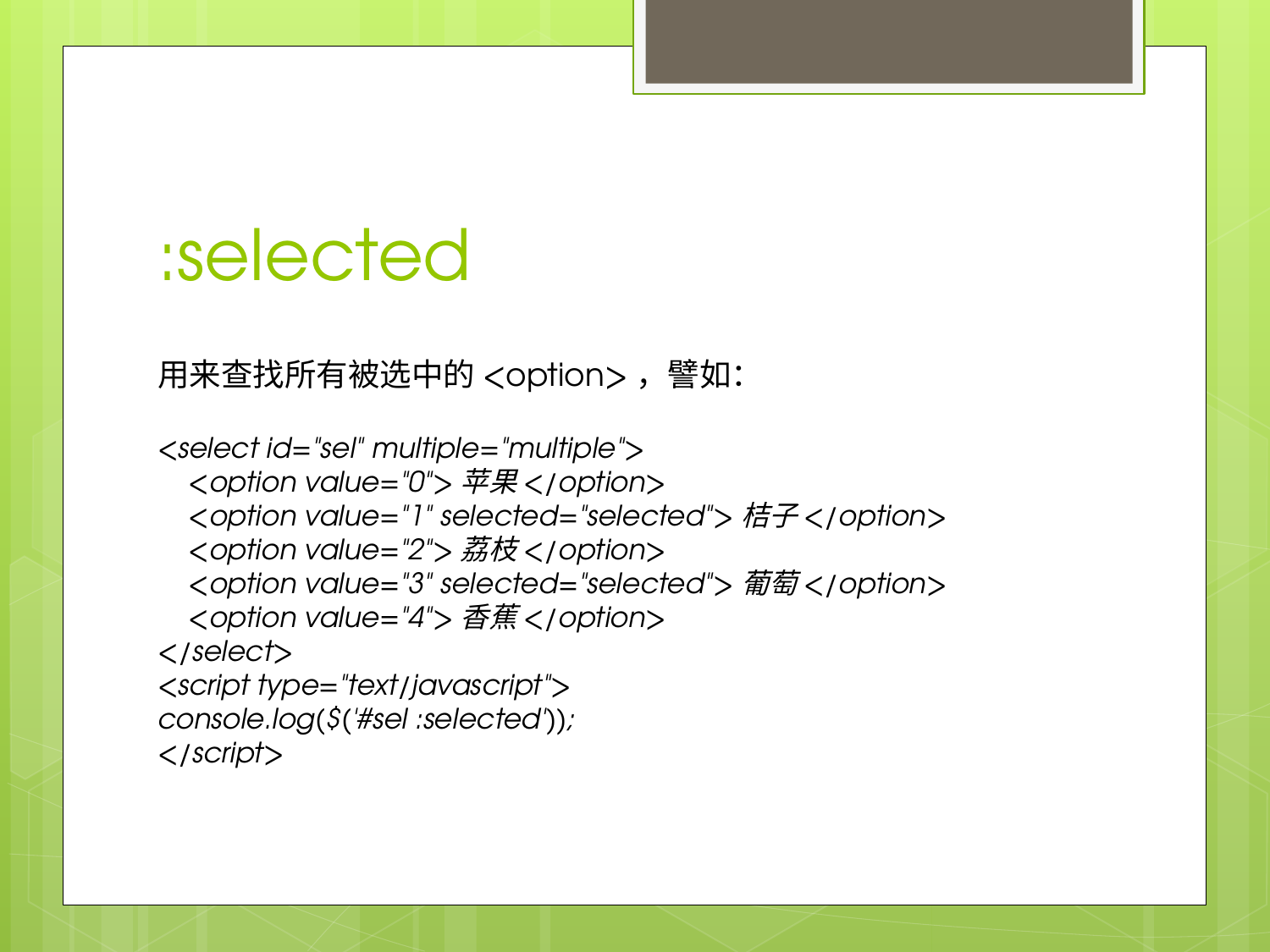

# :selected
用来查找所有被选中的<option>，譬如：

<select id="sel" multiple="multiple">
    <option value="0">苹果</option>
    <option value="1" selected="selected">桔子</option>
    <option value="2">荔枝</option>
    <option value="3" selected="selected">葡萄</option>
    <option value="4">香蕉</option>
</select>
<script type="text/javascript">
console.log($('#sel :selected'));
</script>